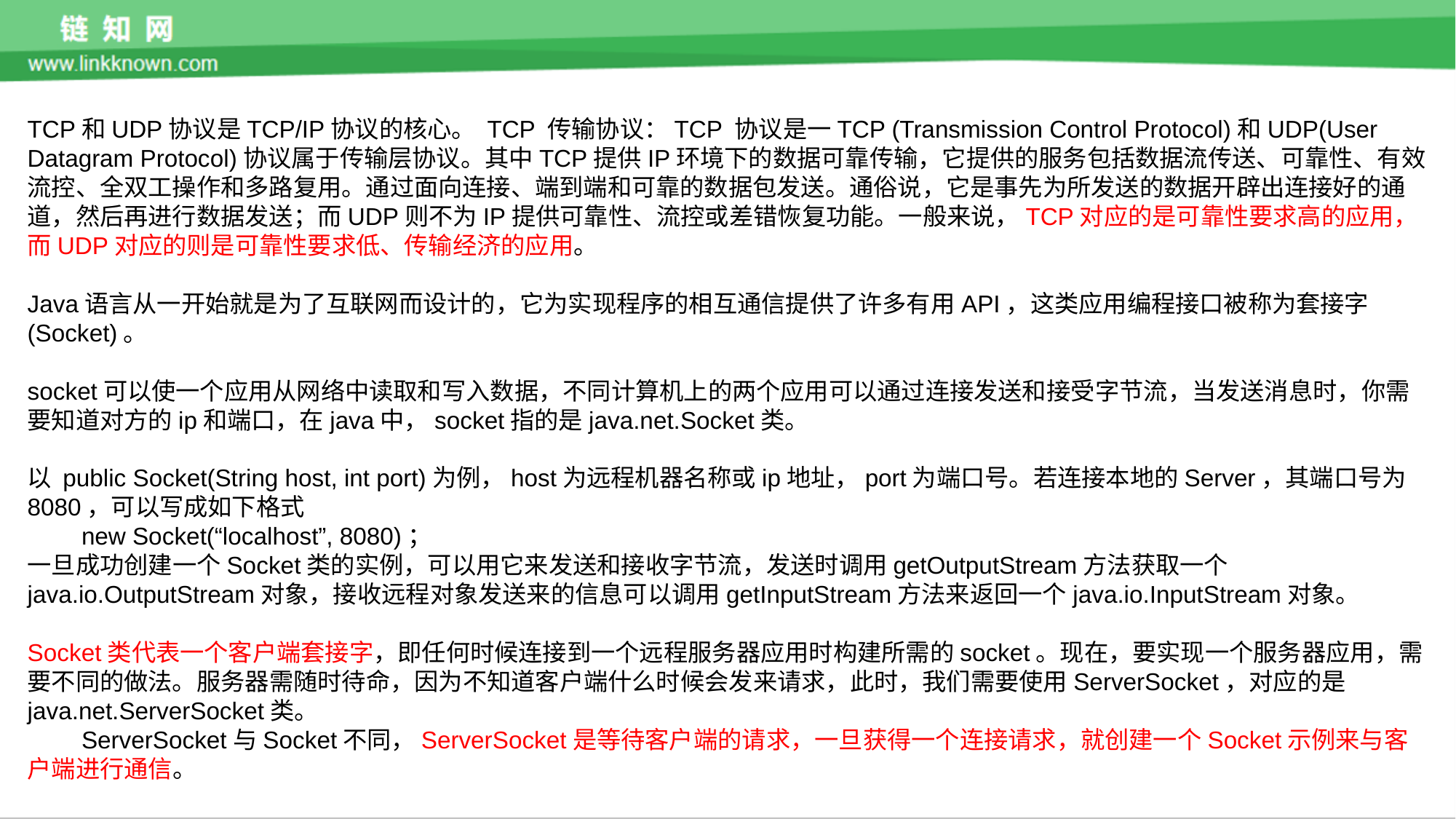

TCP和UDP协议是TCP/IP协议的核心。 TCP 传输协议：TCP 协议是一TCP (Transmission Control Protocol)和UDP(User Datagram Protocol)协议属于传输层协议。其中TCP提供IP环境下的数据可靠传输，它提供的服务包括数据流传送、可靠性、有效流控、全双工操作和多路复用。通过面向连接、端到端和可靠的数据包发送。通俗说，它是事先为所发送的数据开辟出连接好的通道，然后再进行数据发送；而UDP则不为IP提供可靠性、流控或差错恢复功能。一般来说，TCP对应的是可靠性要求高的应用，而UDP对应的则是可靠性要求低、传输经济的应用。

Java语言从一开始就是为了互联网而设计的，它为实现程序的相互通信提供了许多有用API，这类应用编程接口被称为套接字(Socket)。

socket可以使一个应用从网络中读取和写入数据，不同计算机上的两个应用可以通过连接发送和接受字节流，当发送消息时，你需要知道对方的ip和端口，在java中，socket指的是java.net.Socket类。

以 public Socket(String host, int port)为例，host为远程机器名称或ip地址，port为端口号。若连接本地的Server，其端口号为8080，可以写成如下格式
　　new Socket(“localhost”, 8080)；
一旦成功创建一个Socket类的实例，可以用它来发送和接收字节流，发送时调用getOutputStream方法获取一个java.io.OutputStream对象，接收远程对象发送来的信息可以调用getInputStream方法来返回一个java.io.InputStream对象。
Socket类代表一个客户端套接字，即任何时候连接到一个远程服务器应用时构建所需的socket。现在，要实现一个服务器应用，需要不同的做法。服务器需随时待命，因为不知道客户端什么时候会发来请求，此时，我们需要使用ServerSocket，对应的是java.net.ServerSocket类。
　　ServerSocket与Socket不同，ServerSocket是等待客户端的请求，一旦获得一个连接请求，就创建一个Socket示例来与客户端进行通信。